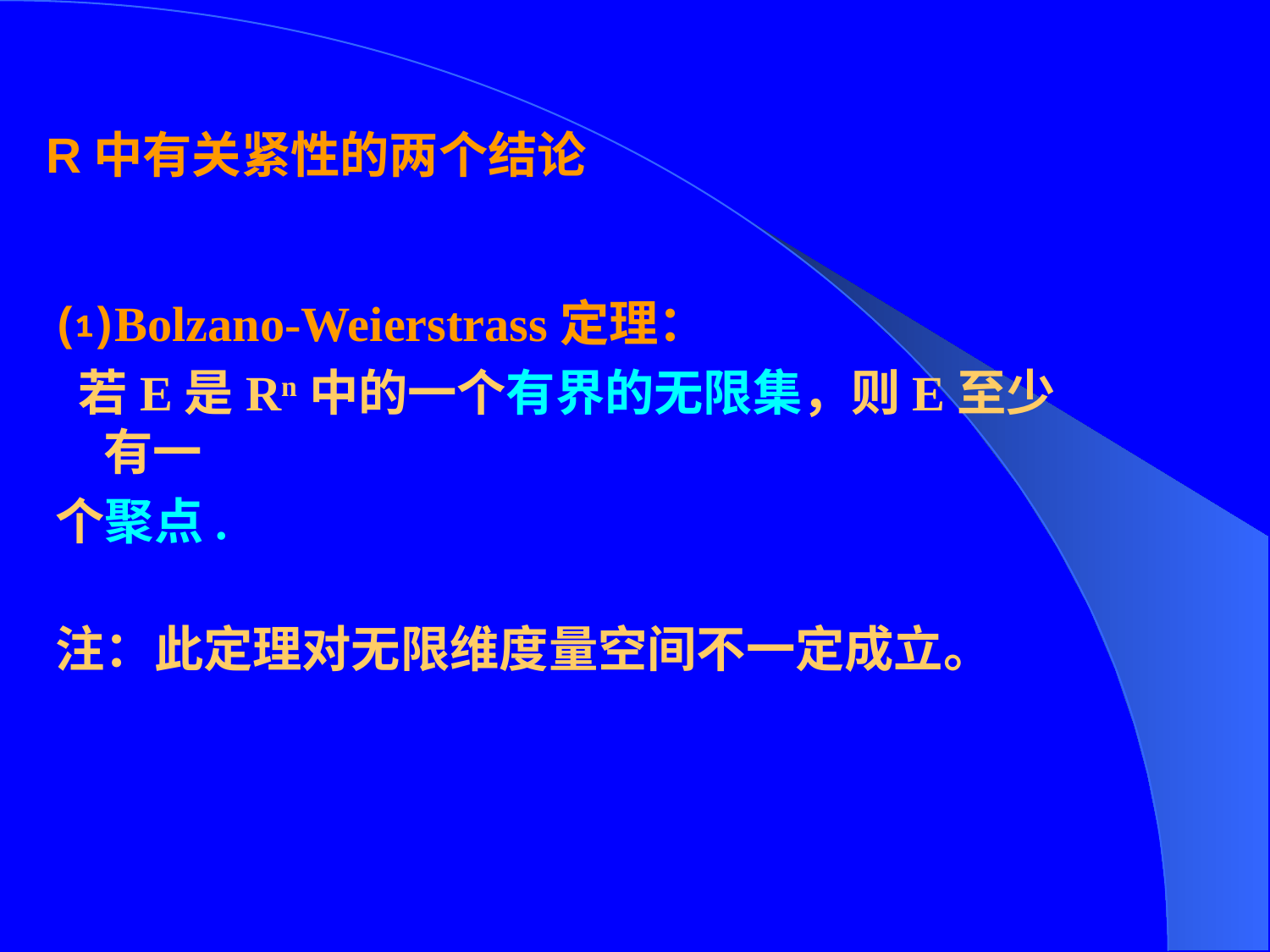

# R中有关紧性的两个结论
⑴Bolzano-Weierstrass定理：
 若E是Rn中的一个有界的无限集，则E至少有一
个聚点.
注：此定理对无限维度量空间不一定成立。